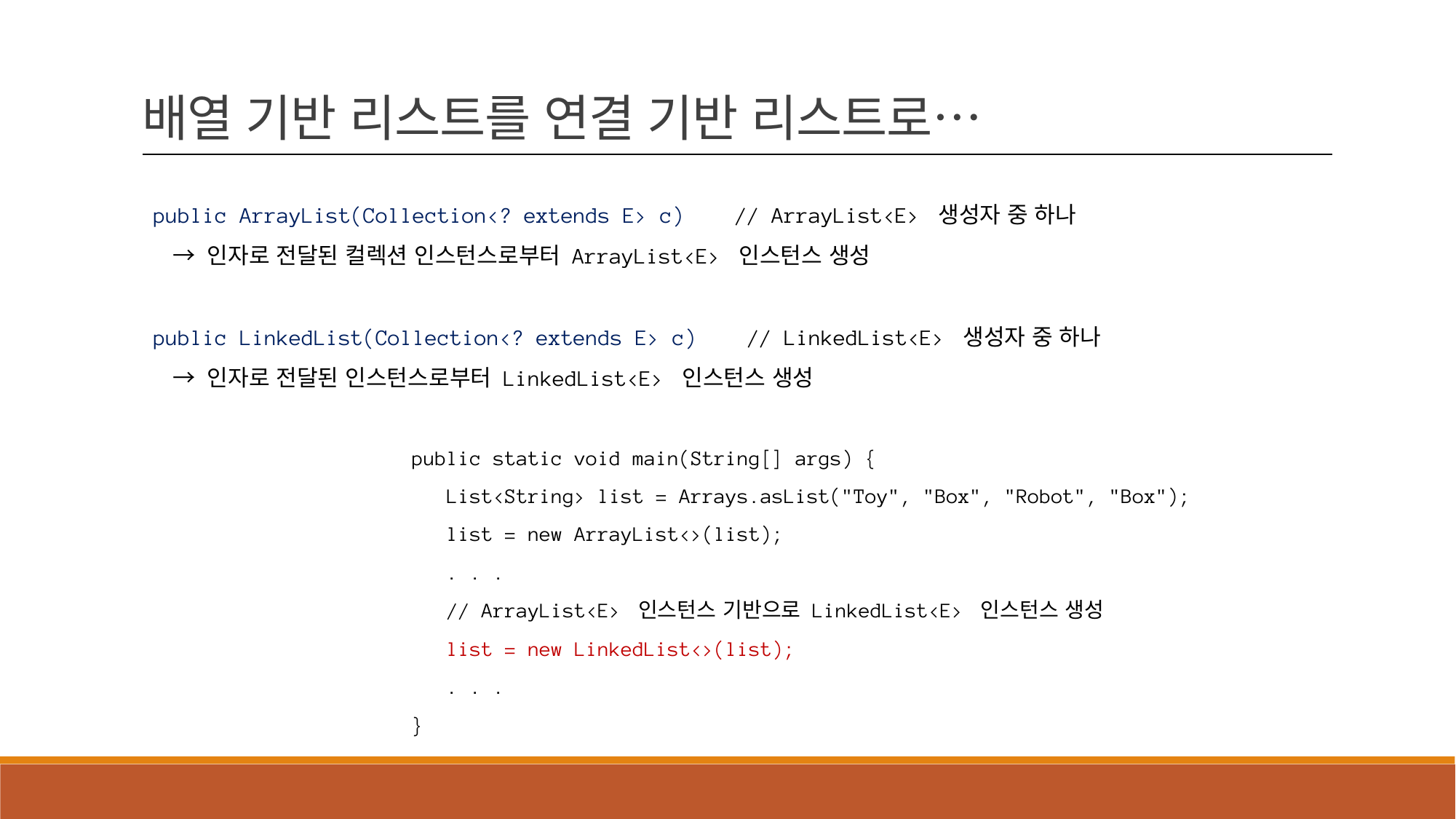

배열 기반 리스트를 연결 기반 리스트로…
public ArrayList(Collection<? extends E> c)    // ArrayList<E> 생성자 중 하나
   → 인자로 전달된 컬렉션 인스턴스로부터 ArrayList<E> 인스턴스 생성

public LinkedList(Collection<? extends E> c)    // LinkedList<E> 생성자 중 하나
   → 인자로 전달된 인스턴스로부터 LinkedList<E> 인스턴스 생성
public static void main(String[] args) {
   List<String> list = Arrays.asList("Toy", "Box", "Robot", "Box");
   list = new ArrayList<>(list);
   . . .
   // ArrayList<E> 인스턴스 기반으로 LinkedList<E> 인스턴스 생성
   list = new LinkedList<>(list);
   . . .
}